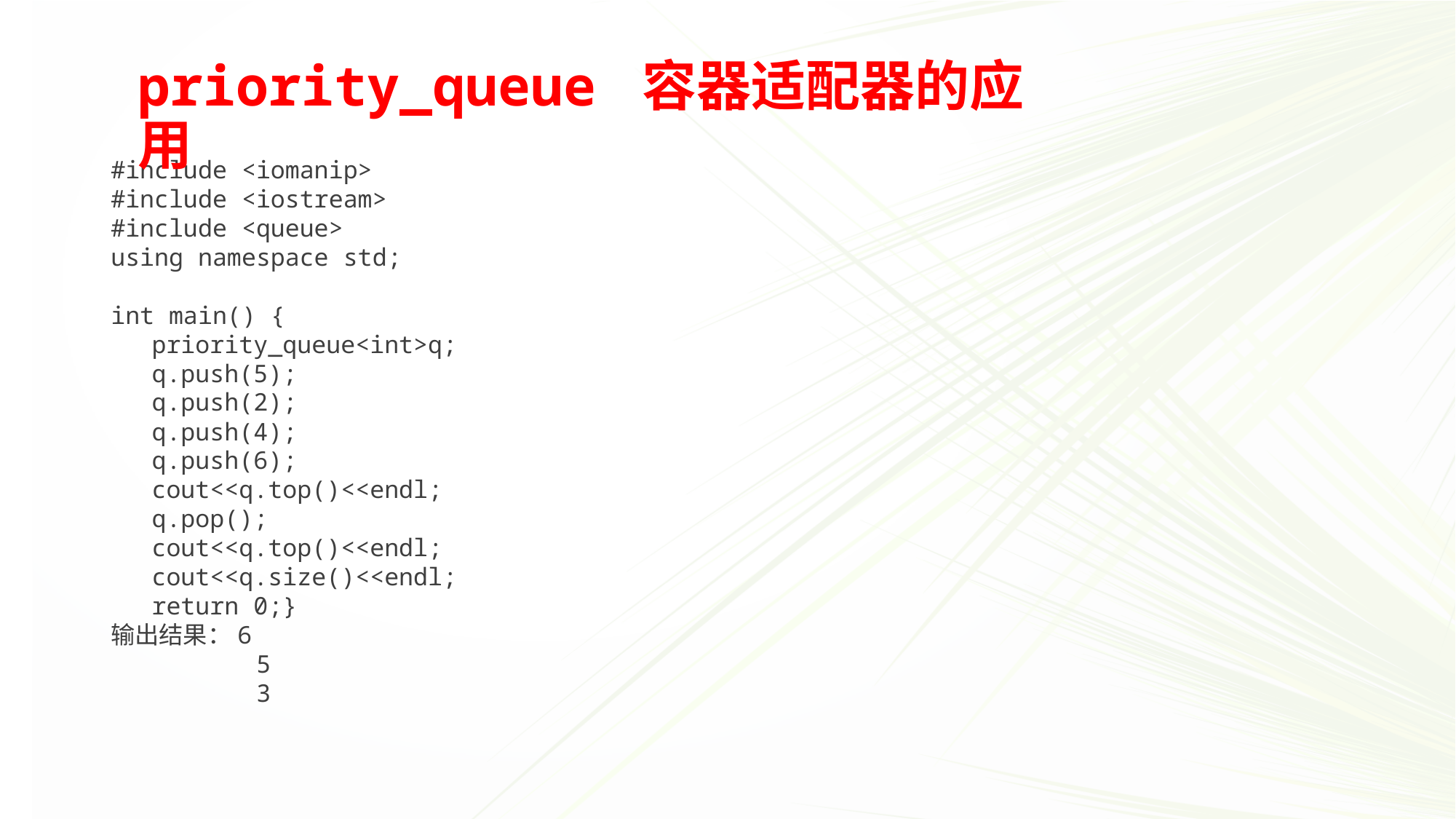

priority_queue 容器适配器的应用
#include <iomanip>
#include <iostream>
#include <queue>
using namespace std;

int main() {
	priority_queue<int>q;
	q.push(5);
	q.push(2);
	q.push(4);
	q.push(6);
	cout<<q.top()<<endl;
	q.pop();
	cout<<q.top()<<endl;
	cout<<q.size()<<endl;
	return 0;}
输出结果：6
          5
          3